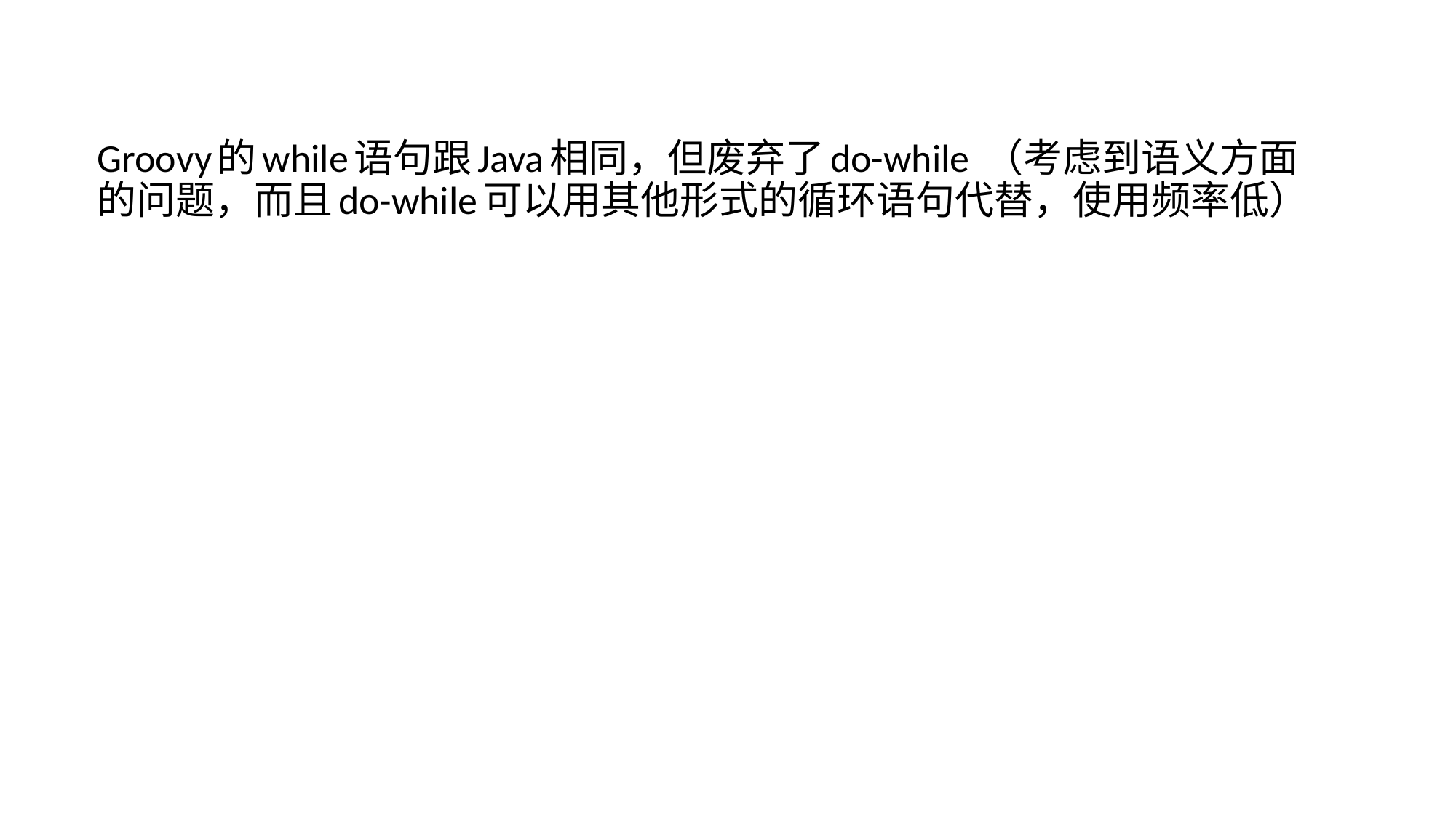

# Groovy的while语句跟Java相同，但废弃了do-while （考虑到语义方面的问题，而且do-while可以用其他形式的循环语句代替，使用频率低）